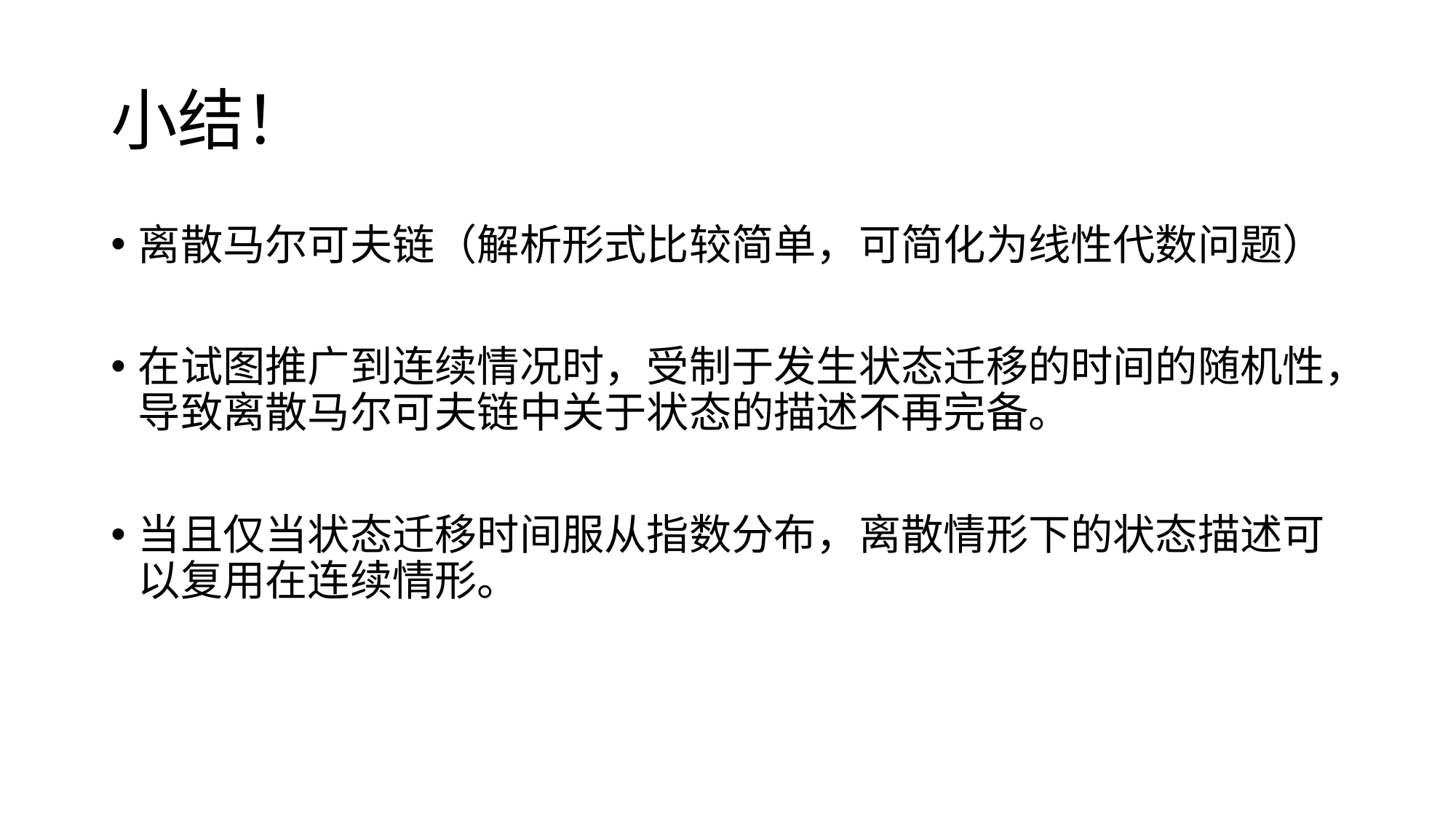

# 小结！
离散马尔可夫链（解析形式比较简单，可简化为线性代数问题）

在试图推广到连续情况时，受制于发生状态迁移的时间的随机性，导致离散马尔可夫链中关于状态的描述不再完备。

当且仅当状态迁移时间服从指数分布，离散情形下的状态描述可以复用在连续情形。